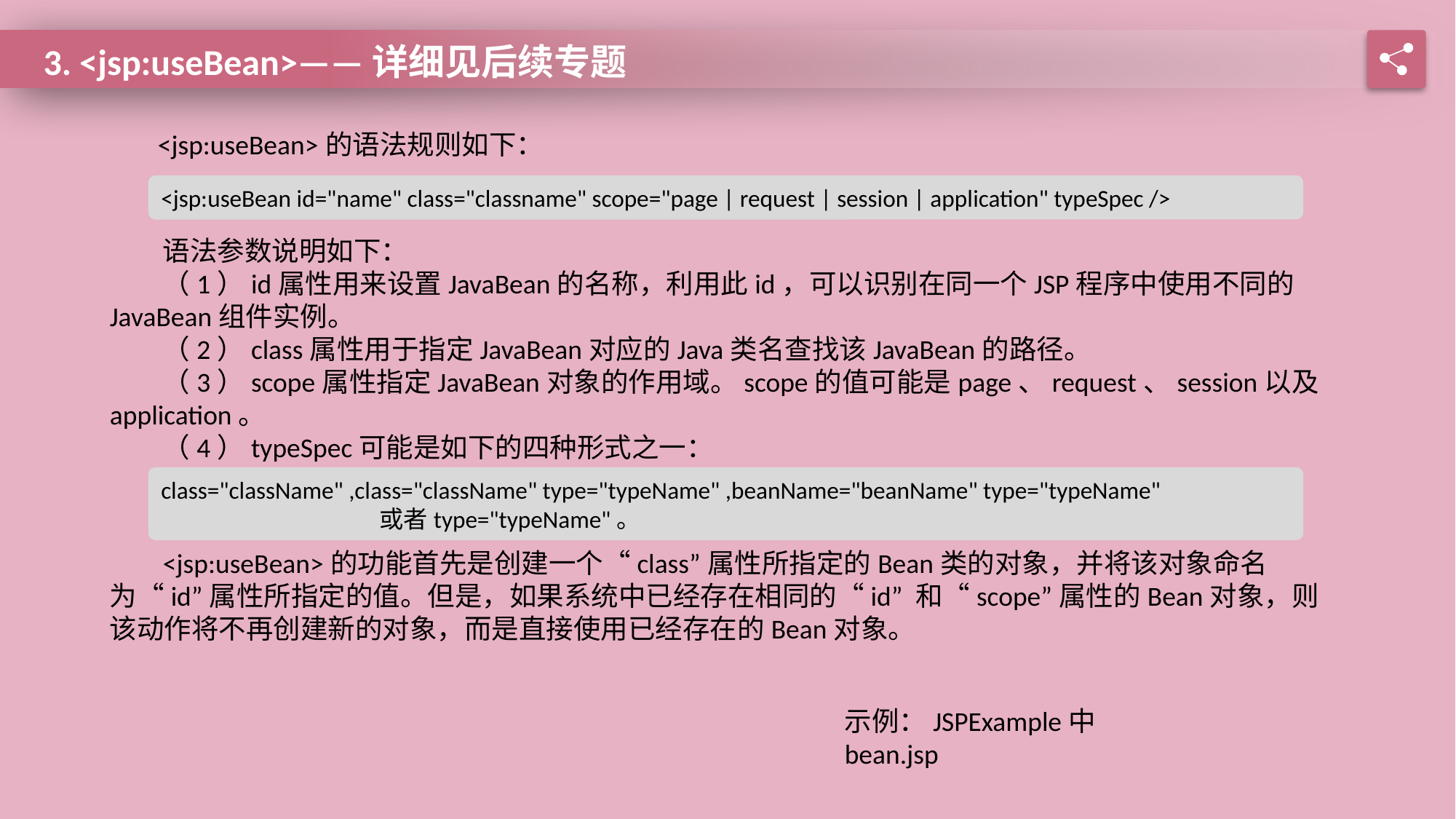

3. <jsp:useBean>——详细见后续专题
<jsp:useBean>的语法规则如下：
<jsp:useBean id="name" class="classname" scope="page | request | session | application" typeSpec />
语法参数说明如下：
（1）id属性用来设置JavaBean的名称，利用此id，可以识别在同一个JSP程序中使用不同的JavaBean组件实例。
（2）class属性用于指定JavaBean对应的Java类名查找该JavaBean的路径。
（3）scope属性指定JavaBean对象的作用域。scope的值可能是page、request、session以及application。
（4）typeSpec可能是如下的四种形式之一：
class="className" ,class="className" type="typeName" ,beanName="beanName" type="typeName"
		或者type="typeName"。
<jsp:useBean>的功能首先是创建一个“class”属性所指定的Bean类的对象，并将该对象命名为“id”属性所指定的值。但是，如果系统中已经存在相同的“id” 和“scope”属性的Bean对象，则该动作将不再创建新的对象，而是直接使用已经存在的Bean对象。
示例：JSPExample中
bean.jsp